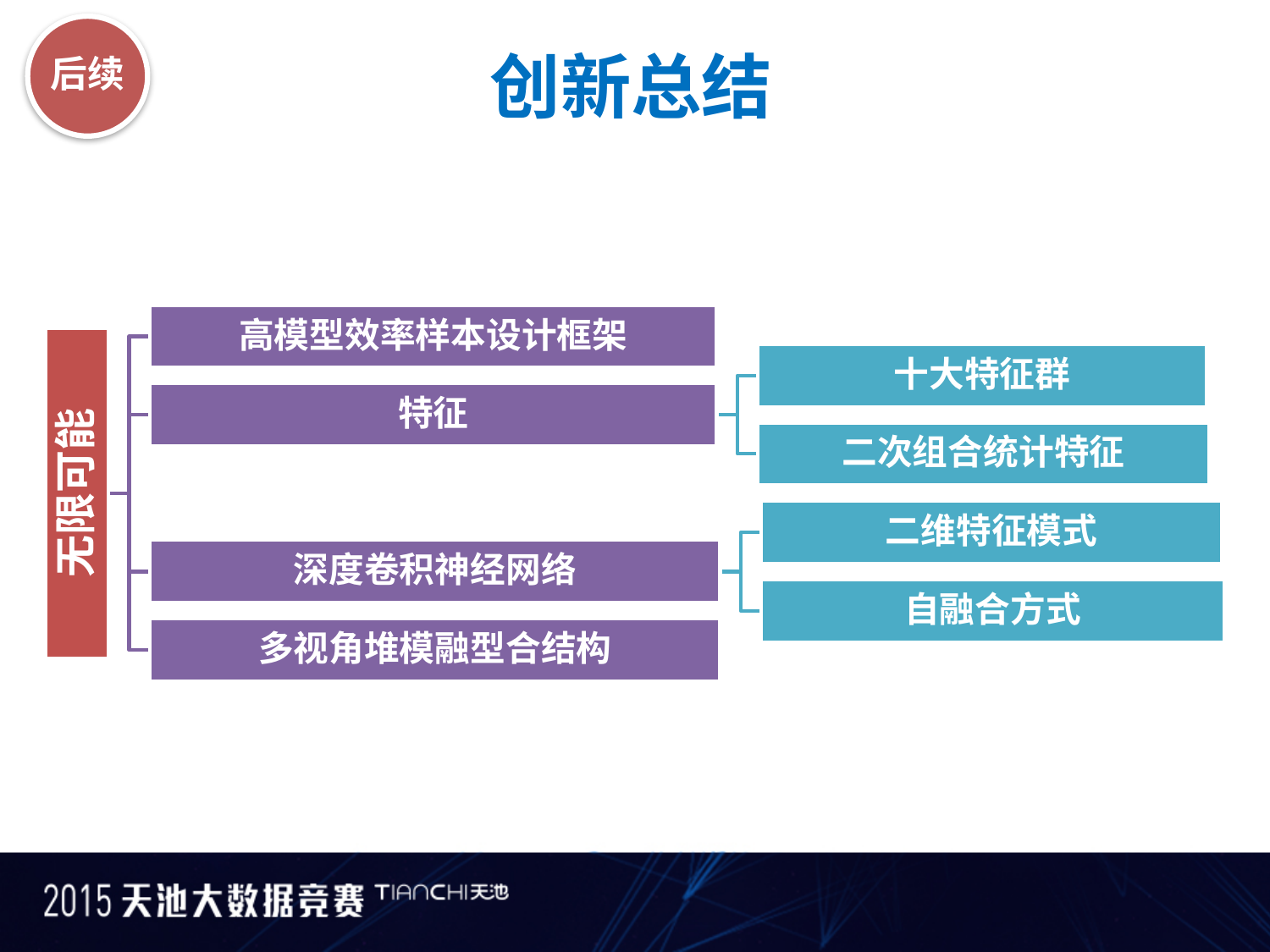

后续
创新总结

无限可能
高模型效率样本设计框架
特征
十大特征群
二次组合统计特征
深度卷积神经网络
二维特征模式
自融合方式
多视角堆模融型合结构